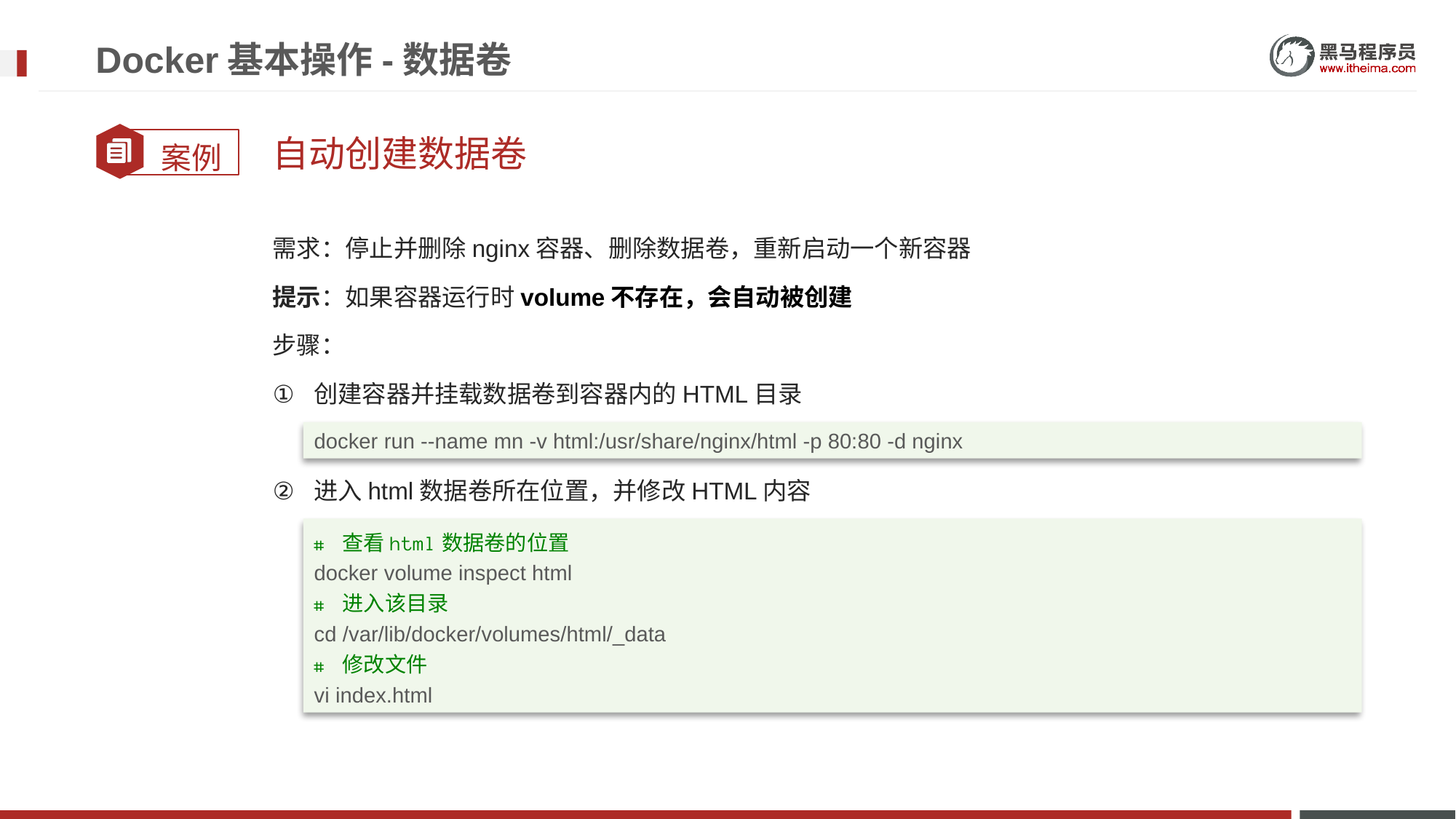

# Docker基本操作-数据卷
自动创建数据卷
需求：停止并删除nginx容器、删除数据卷，重新启动一个新容器
提示：如果容器运行时volume不存在，会自动被创建
步骤：
创建容器并挂载数据卷到容器内的HTML目录

进入html数据卷所在位置，并修改HTML内容
docker run --name mn -v html:/usr/share/nginx/html -p 80:80 -d nginx
# 查看html数据卷的位置
docker volume inspect html
# 进入该目录
cd /var/lib/docker/volumes/html/_data
# 修改文件
vi index.html